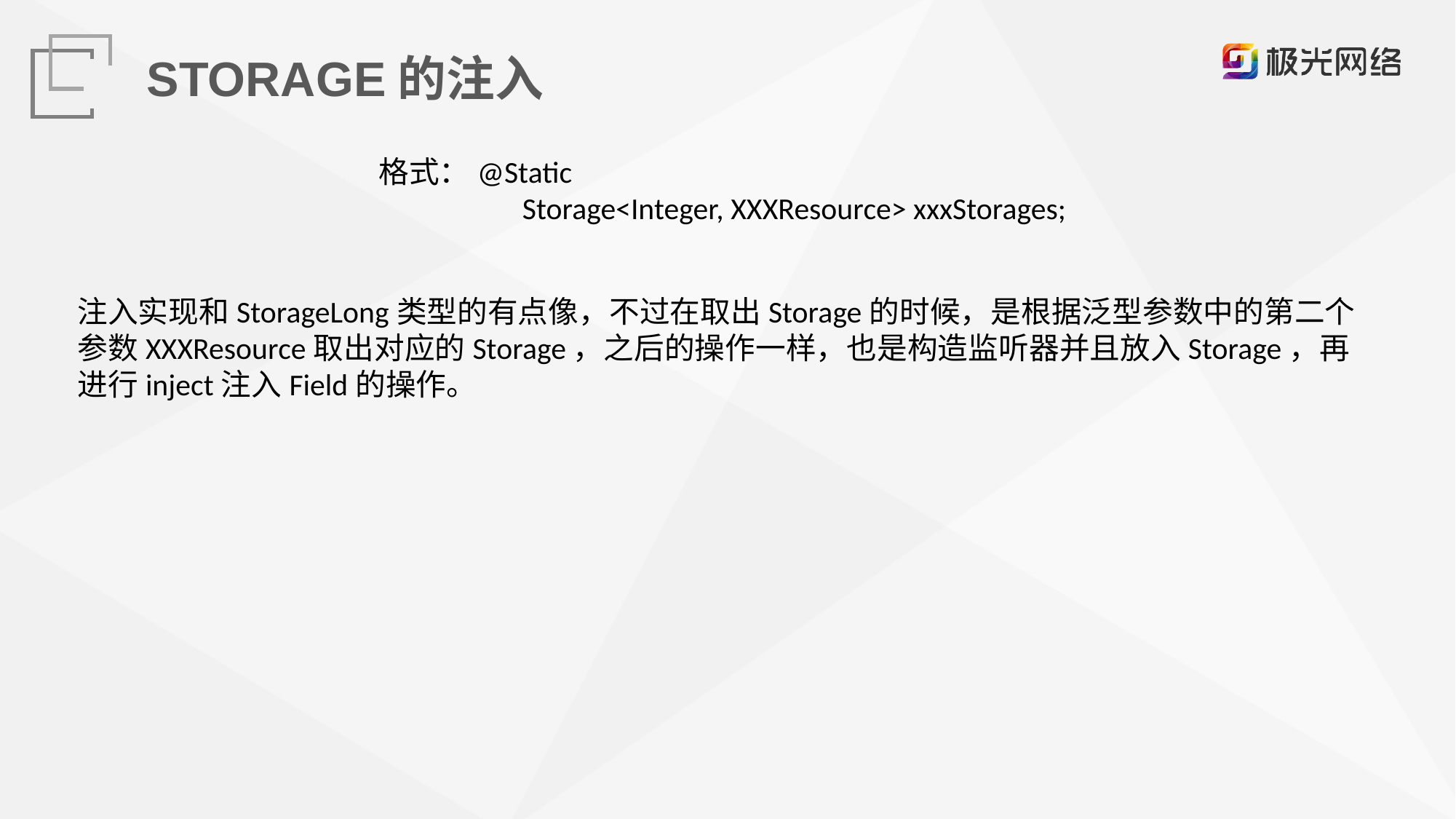

STORAGE的注入

格式：@Static
	     Storage<Integer, XXXResource> xxxStorages;
注入实现和StorageLong类型的有点像，不过在取出Storage的时候，是根据泛型参数中的第二个参数XXXResource取出对应的Storage，之后的操作一样，也是构造监听器并且放入Storage，再进行inject注入Field的操作。